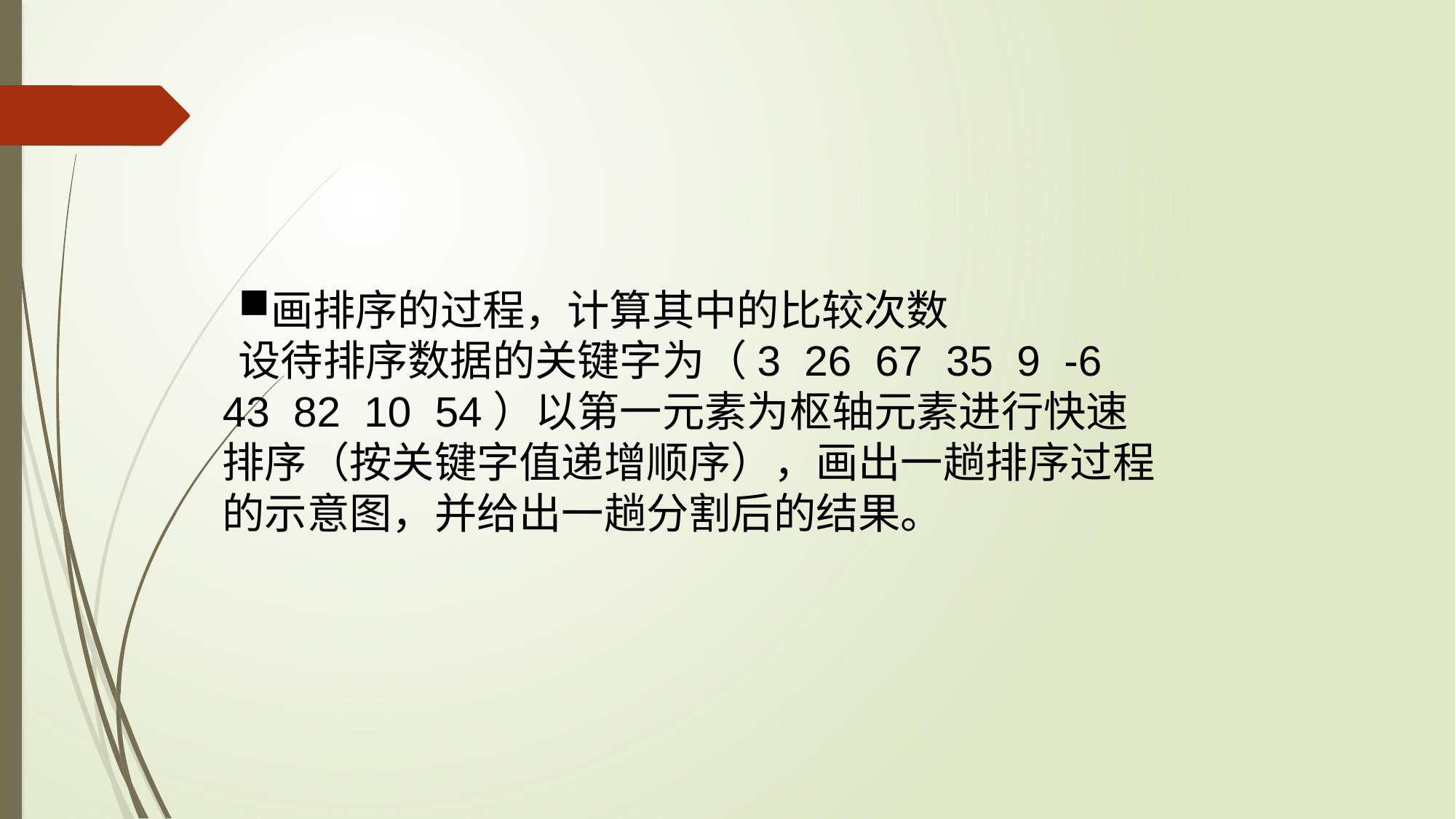

画排序的过程，计算其中的比较次数
设待排序数据的关键字为（3  26  67  35  9  -6  43  82  10  54）以第一元素为枢轴元素进行快速排序（按关键字值递增顺序），画出一趟排序过程的示意图，并给出一趟分割后的结果。